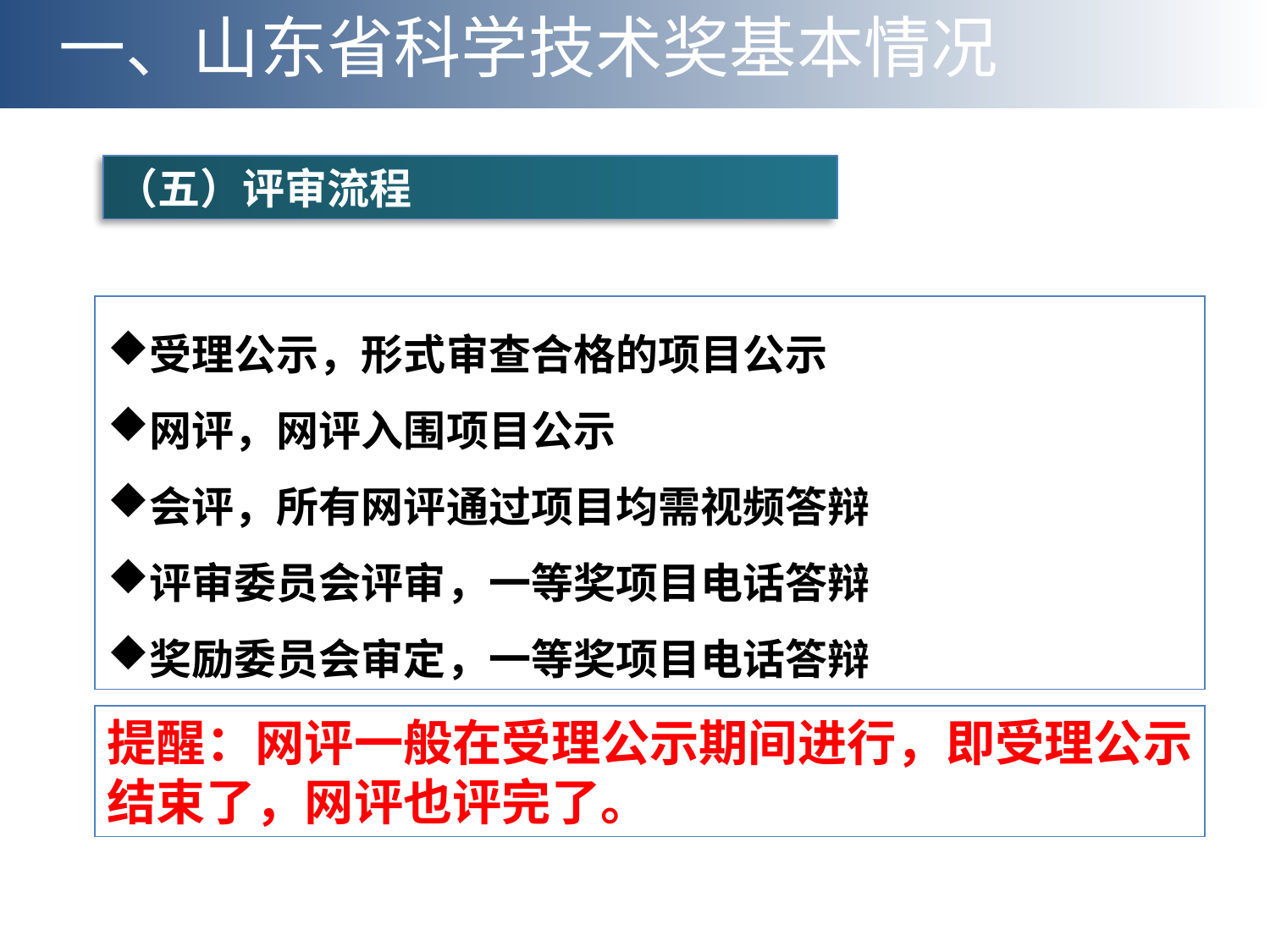

一、山东省科学技术奖基本情况
（五）评审流程
受理公示，形式审查合格的项目公示
网评，网评入围项目公示
会评，所有网评通过项目均需视频答辩
评审委员会评审，一等奖项目电话答辩
奖励委员会审定，一等奖项目电话答辩
提醒：网评一般在受理公示期间进行，即受理公示结束了，网评也评完了。